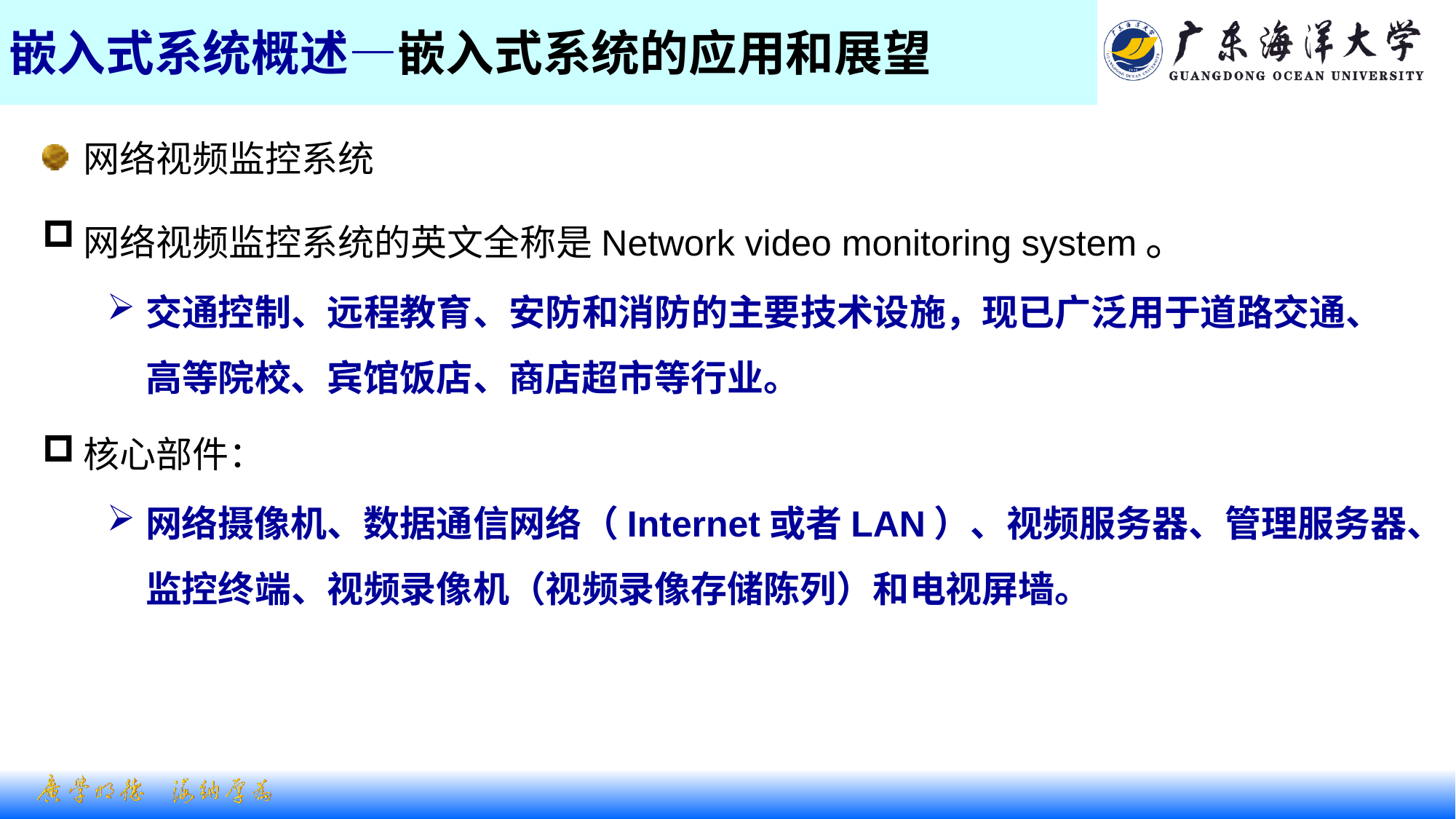

# 嵌入式系统概述—嵌入式系统的应用和展望
网络视频监控系统
网络视频监控系统的英文全称是Network video monitoring system。
交通控制、远程教育、安防和消防的主要技术设施，现已广泛用于道路交通、高等院校、宾馆饭店、商店超市等行业。
核心部件：
网络摄像机、数据通信网络（Internet或者LAN）、视频服务器、管理服务器、监控终端、视频录像机（视频录像存储陈列）和电视屏墙。

64